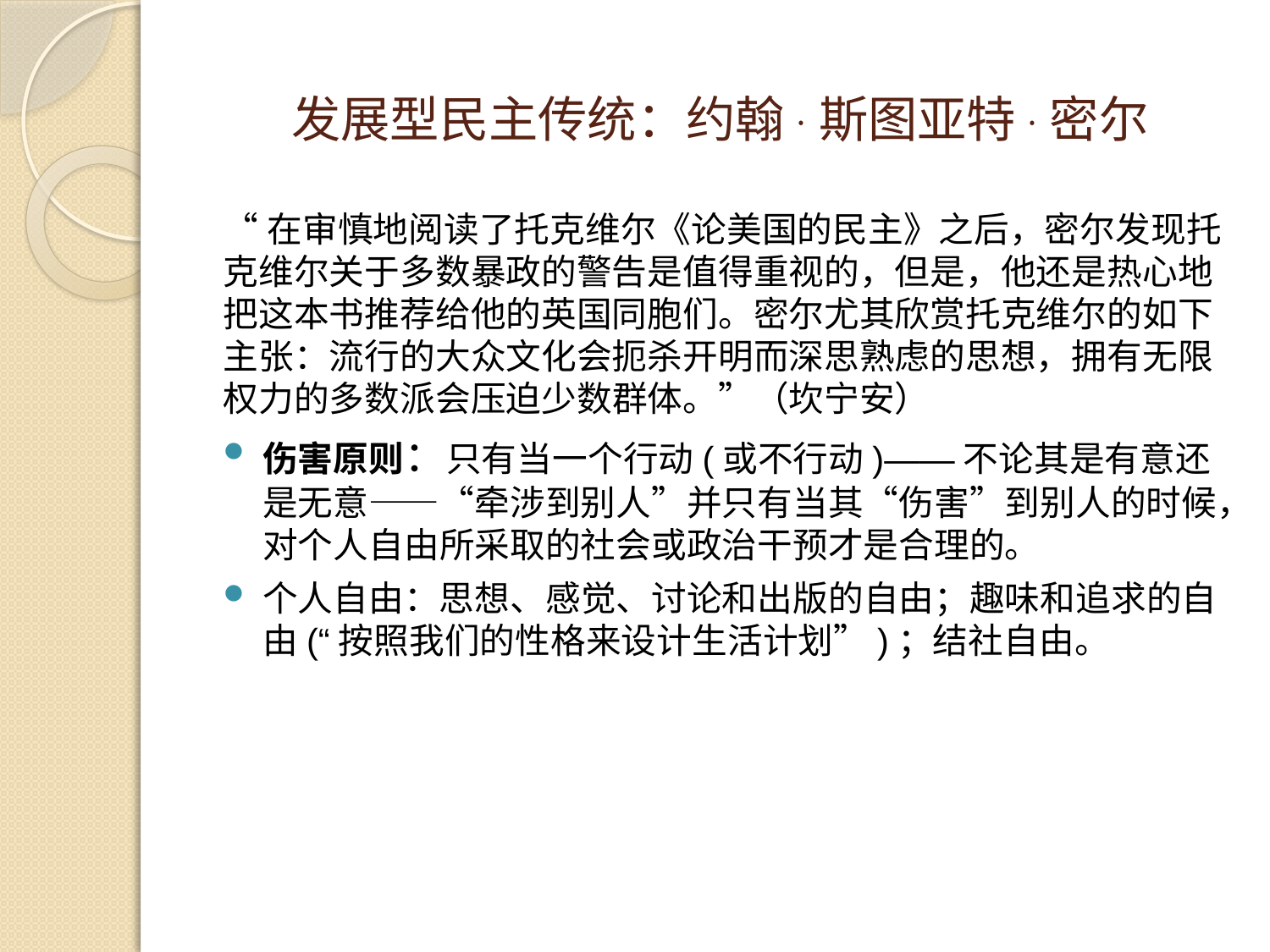

# 发展型民主传统：约翰·斯图亚特·密尔
“在审慎地阅读了托克维尔《论美国的民主》之后，密尔发现托克维尔关于多数暴政的警告是值得重视的，但是，他还是热心地把这本书推荐给他的英国同胞们。密尔尤其欣赏托克维尔的如下主张：流行的大众文化会扼杀开明而深思熟虑的思想，拥有无限权力的多数派会压迫少数群体。”（坎宁安）
伤害原则：只有当一个行动(或不行动)——不论其是有意还是无意——“牵涉到别人”并只有当其“伤害”到别人的时候，对个人自由所采取的社会或政治干预才是合理的。
个人自由：思想、感觉、讨论和出版的自由；趣味和追求的自由(“按照我们的性格来设计生活计划”)；结社自由。